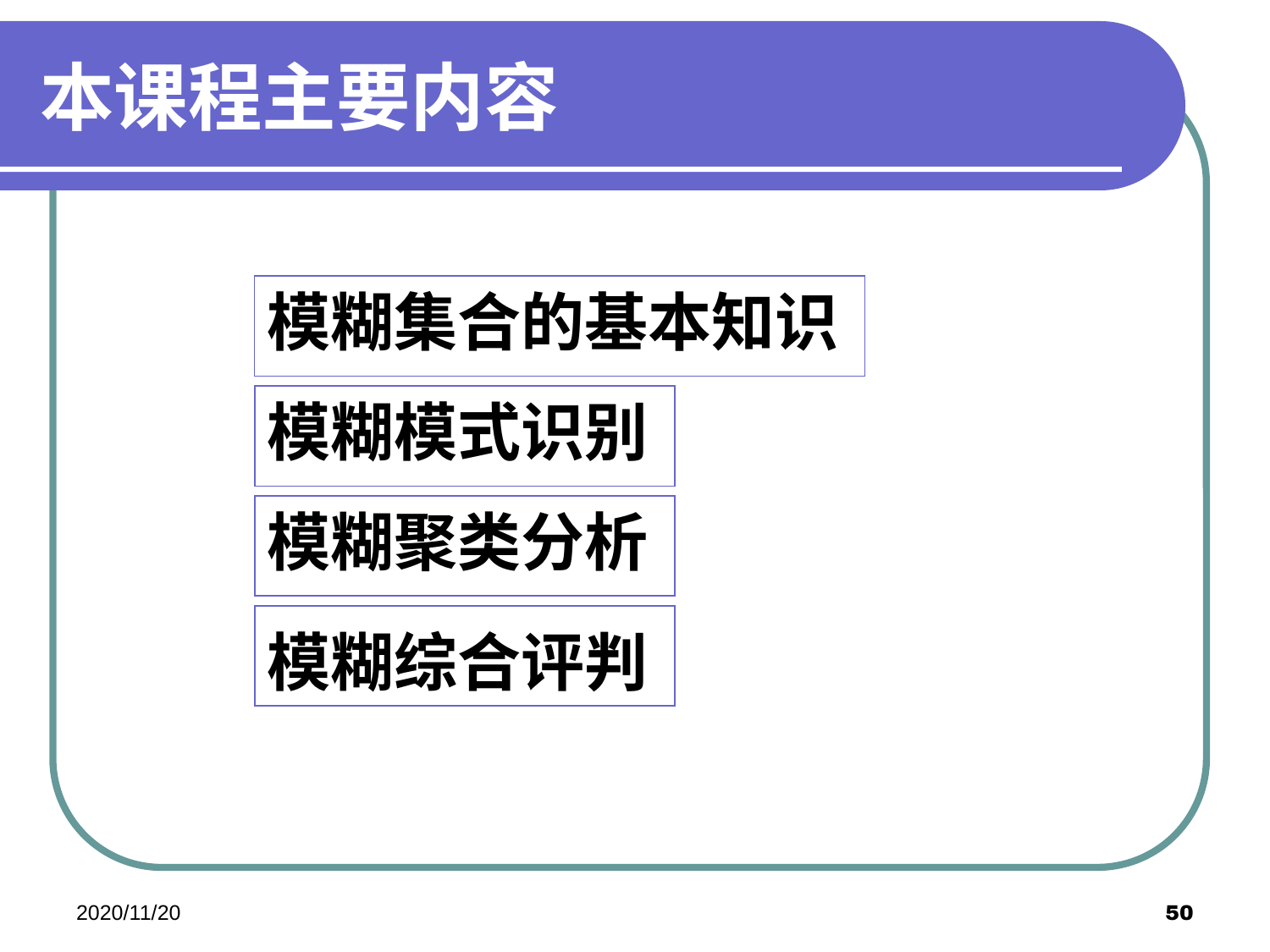

# 本课程主要内容

模糊集合的基本知识

模糊模式识别

模糊聚类分析

模糊综合评判
2020/11/20
50